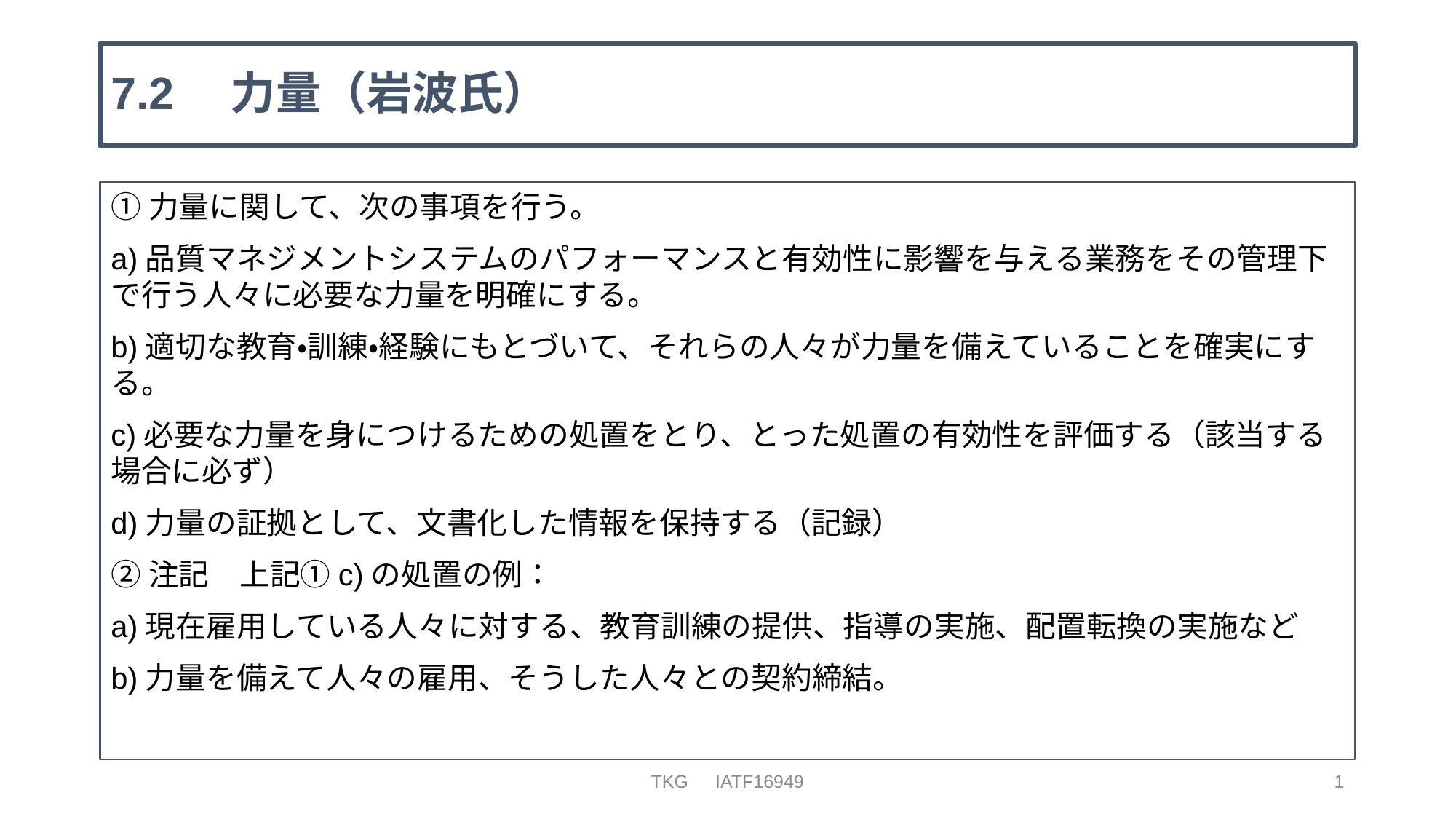

# 7.2　力量（岩波氏）
①力量に関して、次の事項を行う。
a)品質マネジメントシステムのパフォーマンスと有効性に影響を与える業務をその管理下で行う人々に必要な力量を明確にする。
b)適切な教育・訓練・経験にもとづいて、それらの人々が力量を備えていることを確実にする。
c)必要な力量を身につけるための処置をとり、とった処置の有効性を評価する（該当する場合に必ず）
d)力量の証拠として、文書化した情報を保持する（記録）
②注記　上記①c)の処置の例：
a)現在雇用している人々に対する、教育訓練の提供、指導の実施、配置転換の実施など
b)力量を備えて人々の雇用、そうした人々との契約締結。

TKG　IATF16949
1